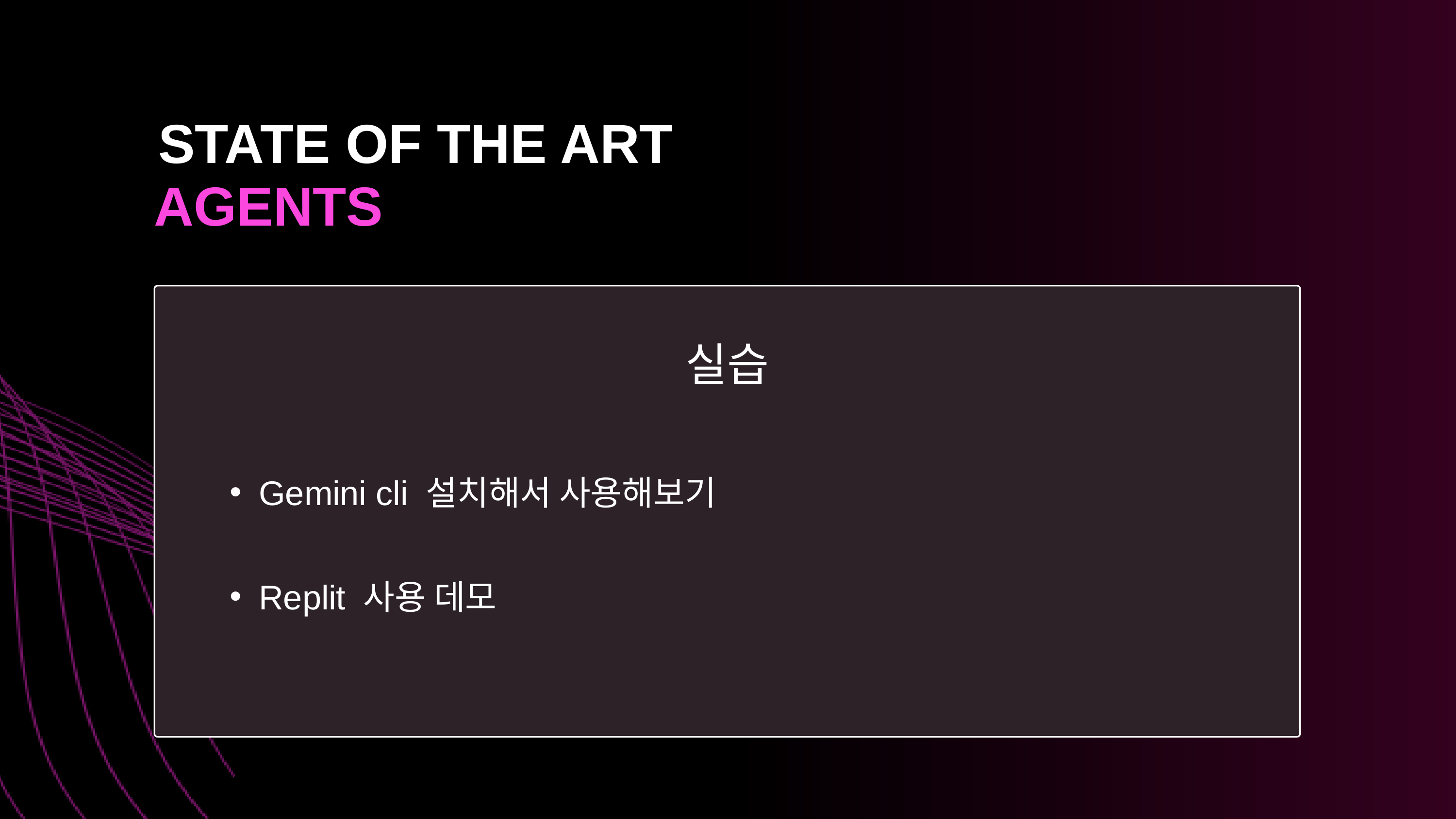

STATE OF THE ART
AGENTS

실습

Gemini cli 설치해서 사용해보기

Replit 사용 데모